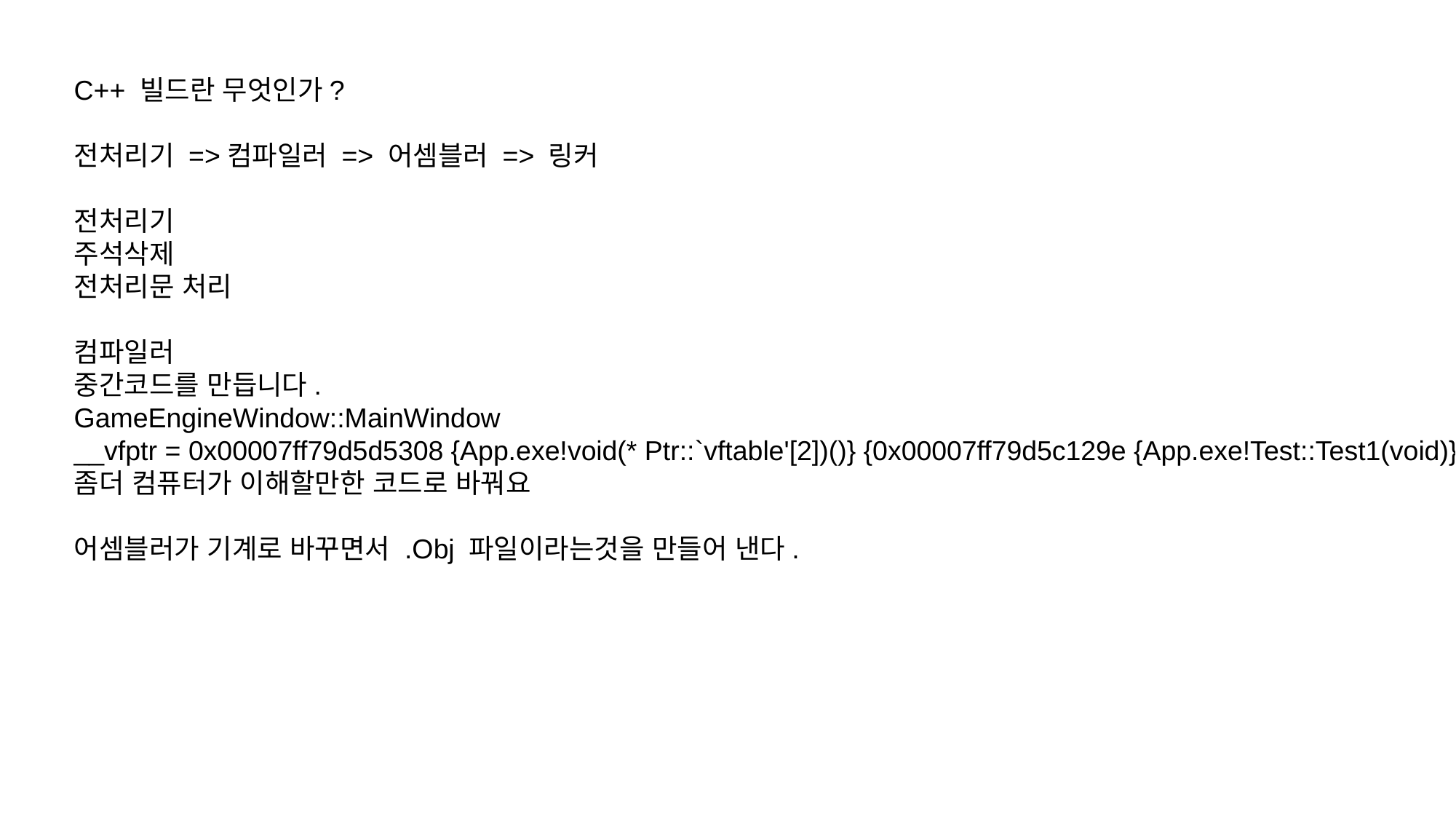

C++ 빌드란 무엇인가?

전처리기 =>컴파일러 => 어셈블러 => 링커

전처리기
주석삭제
전처리문 처리

컴파일러
중간코드를 만듭니다.
GameEngineWindow::MainWindow
__vfptr = 0x00007ff79d5d5308 {App.exe!void(* Ptr::`vftable'[2])()} {0x00007ff79d5c129e {App.exe!Test::Test1(void)}}
좀더 컴퓨터가 이해할만한 코드로 바꿔요

어셈블러가 기계로 바꾸면서 .Obj 파일이라는것을 만들어 낸다.